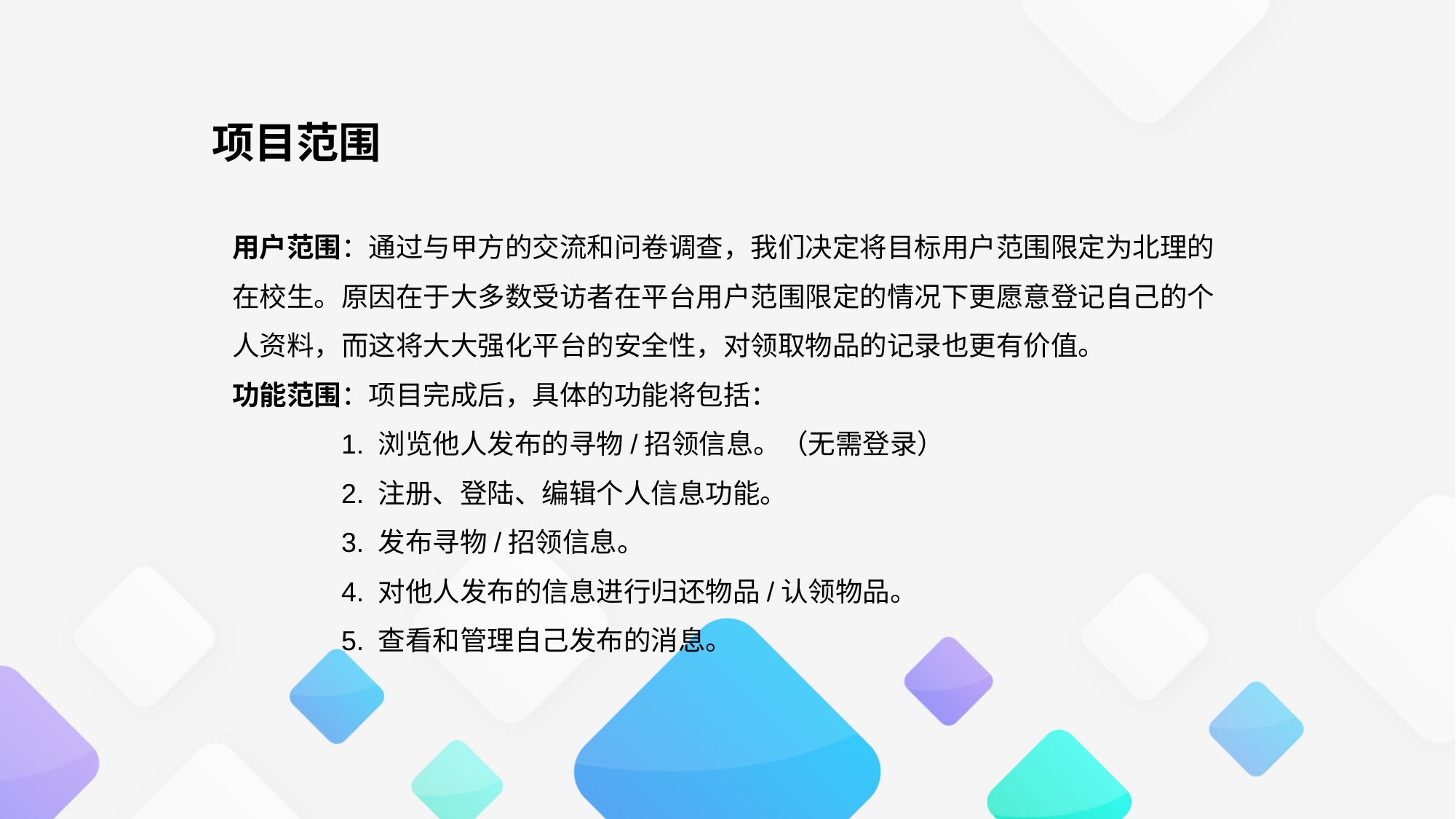

项目范围
用户范围：通过与甲方的交流和问卷调查，我们决定将目标用户范围限定为北理的在校生。原因在于大多数受访者在平台用户范围限定的情况下更愿意登记自己的个人资料，而这将大大强化平台的安全性，对领取物品的记录也更有价值。
功能范围：项目完成后，具体的功能将包括：
	1. 浏览他人发布的寻物/招领信息。（无需登录）
	2. 注册、登陆、编辑个人信息功能。
	3. 发布寻物/招领信息。
	4. 对他人发布的信息进行归还物品/认领物品。
	5. 查看和管理自己发布的消息。